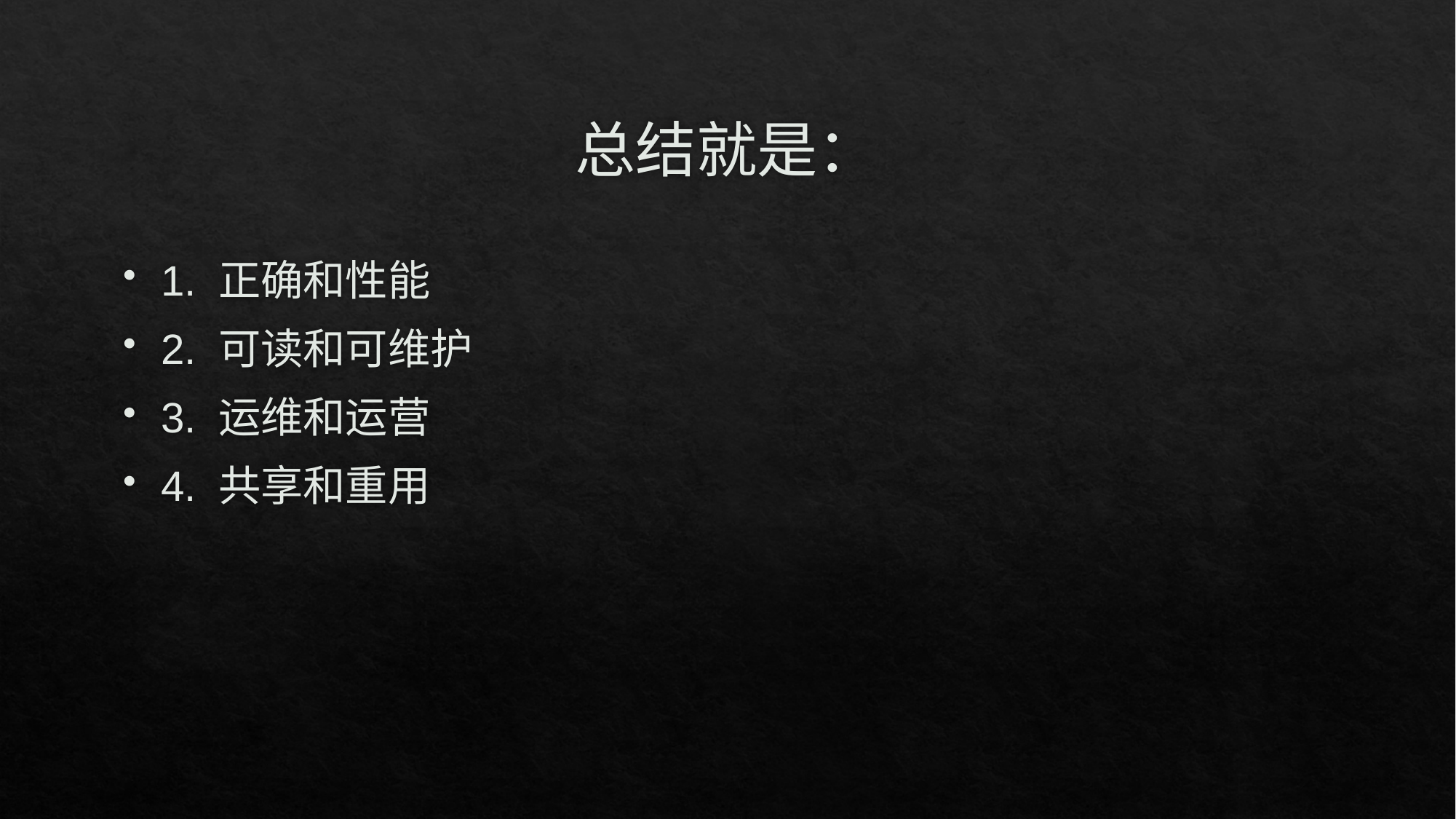

# 总结就是：
1. 正确和性能
2. 可读和可维护
3. 运维和运营
4. 共享和重用